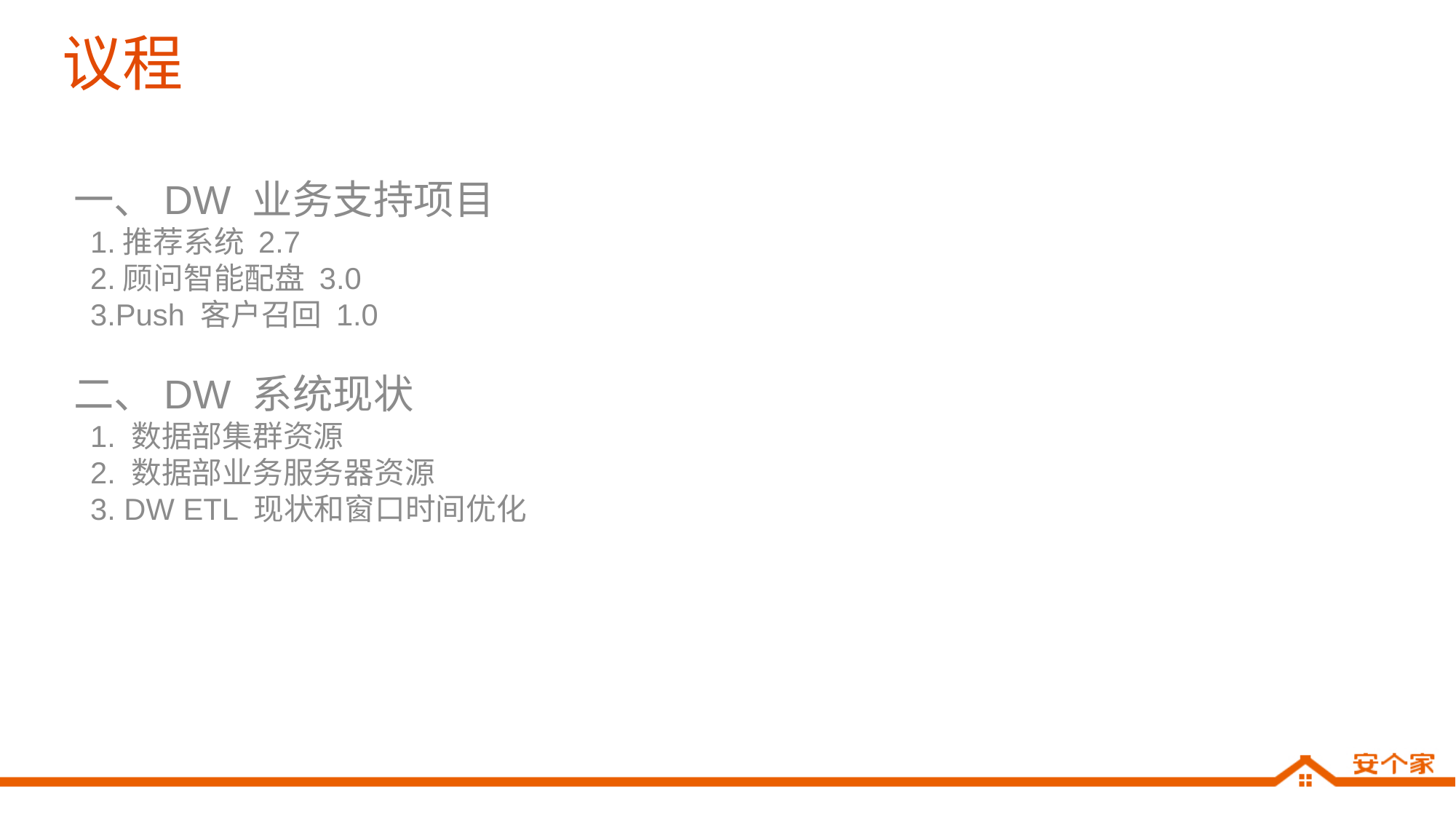

# 议程
一、DW 业务支持项目
  1.推荐系统 2.7
  2.顾问智能配盘 3.0
  3.Push 客户召回 1.0

二、DW 系统现状
  1. 数据部集群资源
  2. 数据部业务服务器资源
  3. DW ETL 现状和窗口时间优化